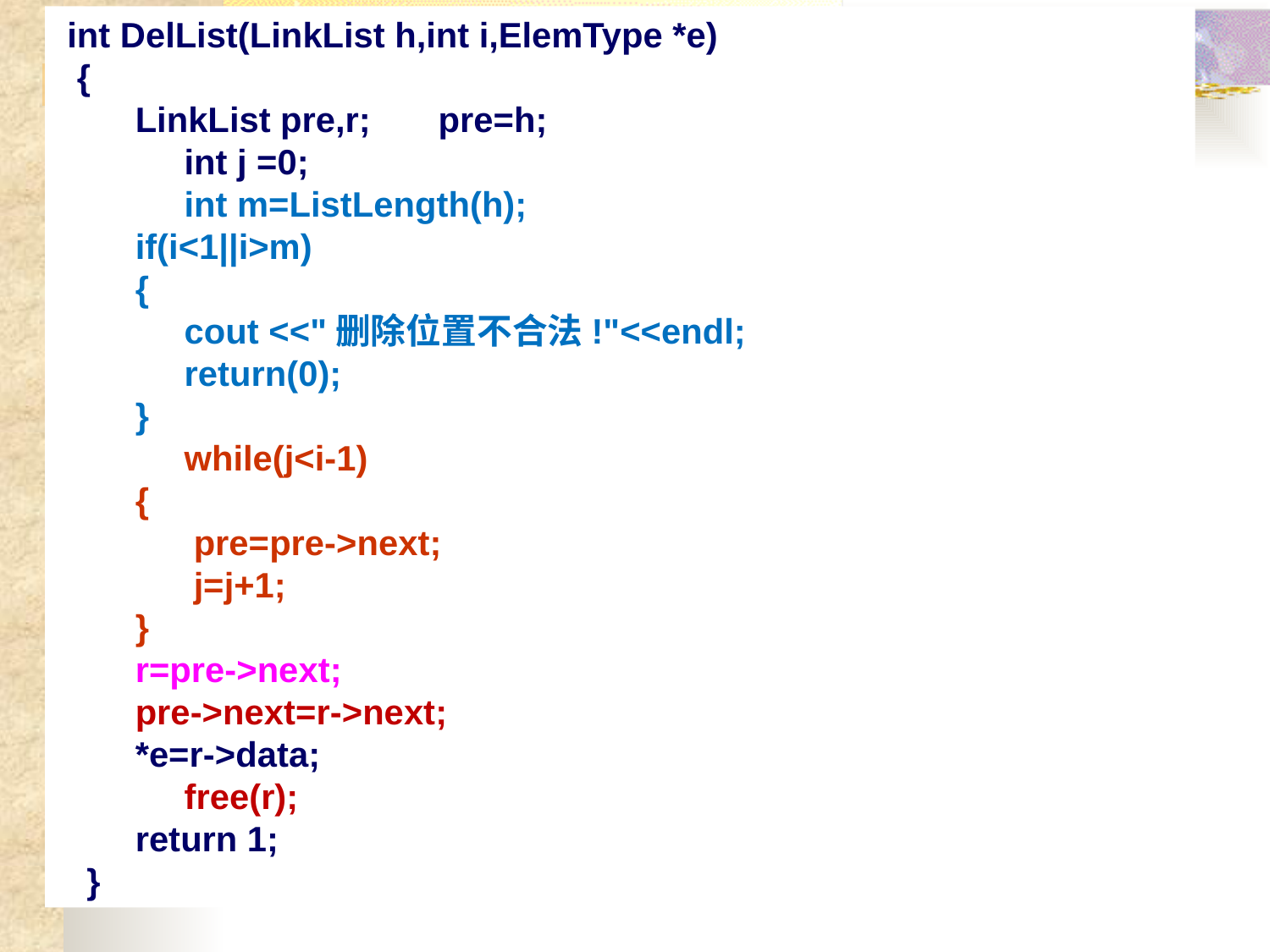

int DelList(LinkList h,int i,ElemType *e)
  {
        LinkList pre,r; 	pre=h;
	int j =0;
	int m=ListLength(h);
        if(i<1||i>m)
        {
	cout <<"删除位置不合法!"<<endl;
	return(0);
        }
	while(j<i-1)
        {
              pre=pre->next;
              j=j+1;
        }
        r=pre->next;
        pre->next=r->next;
        *e=r->data;
	free(r);
        return 1;
   }
⑤单链表删除
算法实现
13